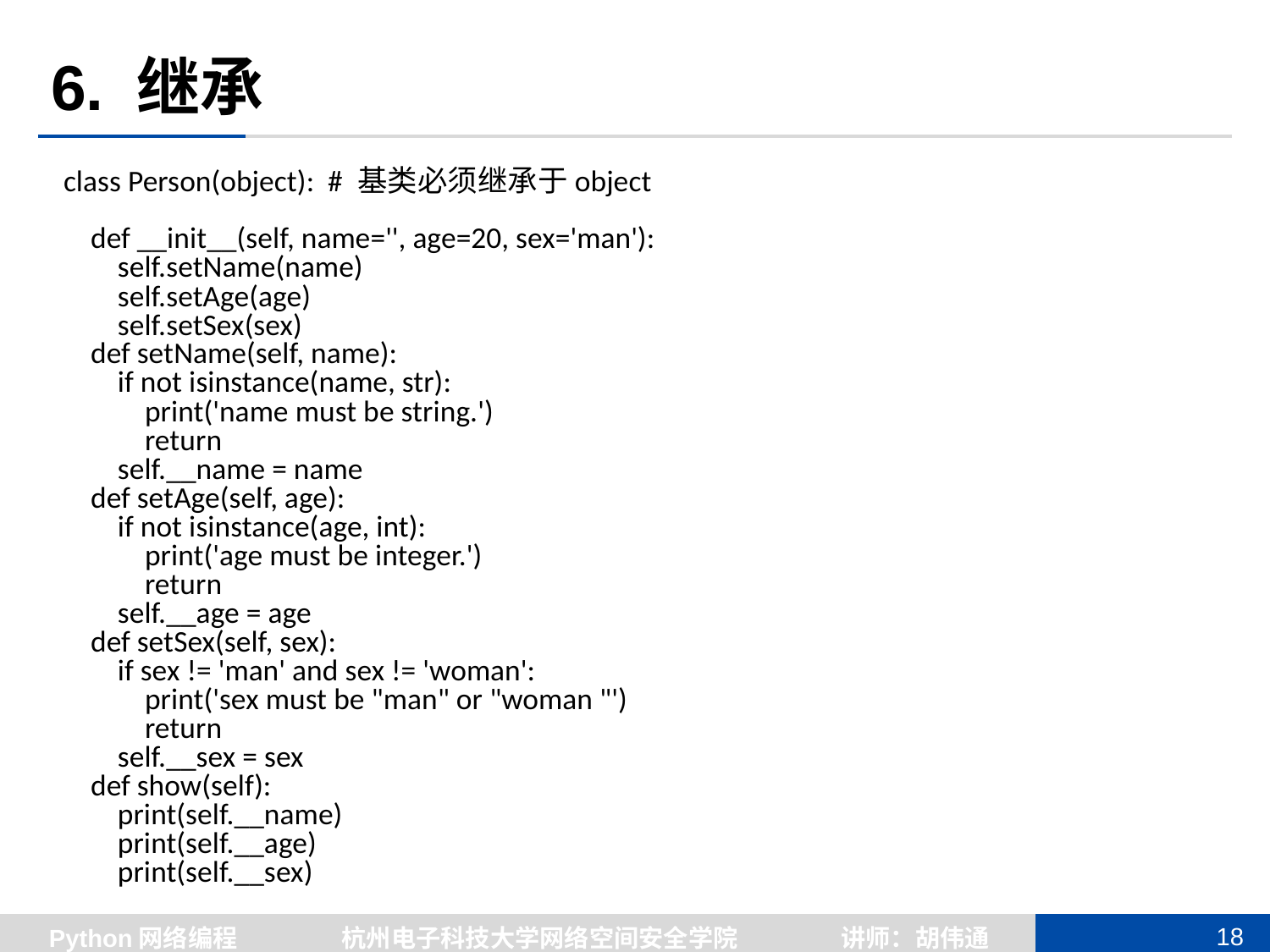

# 6. 继承
class Person(object):  # 基类必须继承于object

    def __init__(self, name='', age=20, sex='man'):
        self.setName(name)
        self.setAge(age)
        self.setSex(sex)
    def setName(self, name):
        if not isinstance(name, str):
            print('name must be string.')
            return
        self.__name = name
    def setAge(self, age):
        if not isinstance(age, int):
            print('age must be integer.')
            return
        self.__age = age
    def setSex(self, sex):
        if sex != 'man' and sex != 'woman':
            print('sex must be "man" or "woman "')
            return
        self.__sex = sex
    def show(self):
        print(self.__name)
        print(self.__age)
        print(self.__sex)